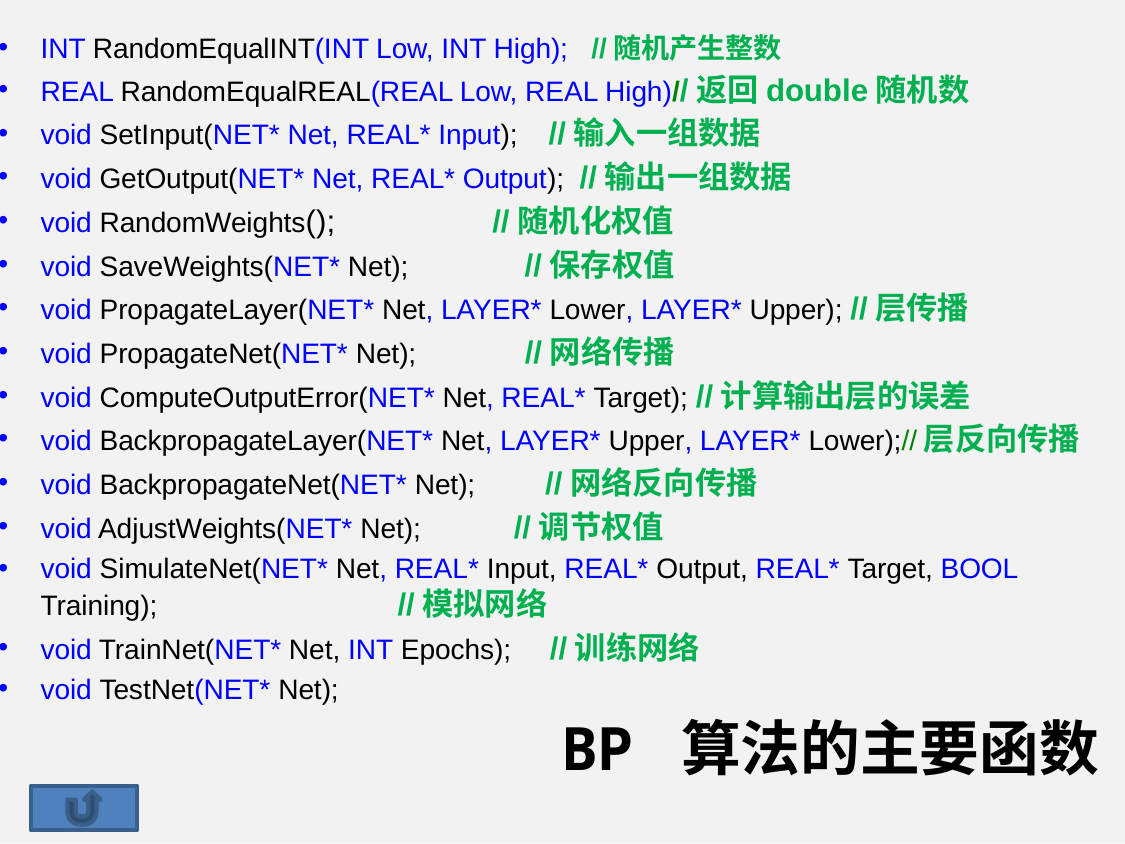

INT RandomEqualINT(INT Low, INT High);   //随机产生整数
REAL RandomEqualREAL(REAL Low, REAL High)//返回double随机数
void SetInput(NET* Net, REAL* Input);    //输入一组数据
void GetOutput(NET* Net, REAL* Output);  //输出一组数据
void RandomWeights();                  //随机化权值
void SaveWeights(NET* Net);               //保存权值
void PropagateLayer(NET* Net, LAYER* Lower, LAYER* Upper); //层传播
void PropagateNet(NET* Net);              //网络传播
void ComputeOutputError(NET* Net, REAL* Target); //计算输出层的误差
void BackpropagateLayer(NET* Net, LAYER* Upper, LAYER* Lower);//层反向传播
void BackpropagateNet(NET* Net);         //网络反向传播
void AdjustWeights(NET* Net);            //调节权值
void SimulateNet(NET* Net, REAL* Input, REAL* Output, REAL* Target, BOOL Training);                               //模拟网络
void TrainNet(NET* Net, INT Epochs);     //训练网络
void TestNet(NET* Net);

# BP 算法的主要函数